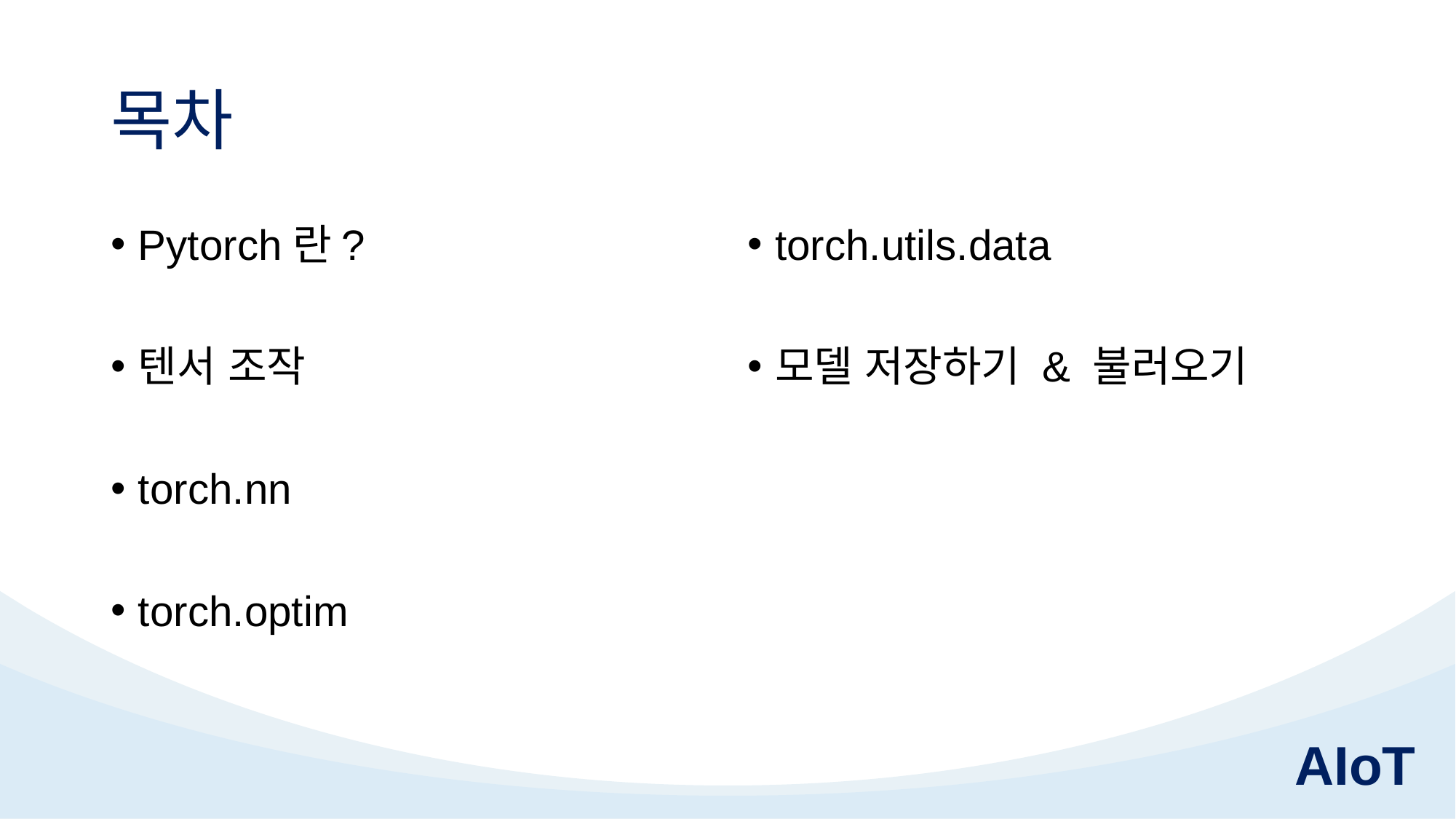

# 목차
Pytorch란?

텐서 조작

torch.nn

torch.optim
torch.utils.data

모델 저장하기 & 불러오기